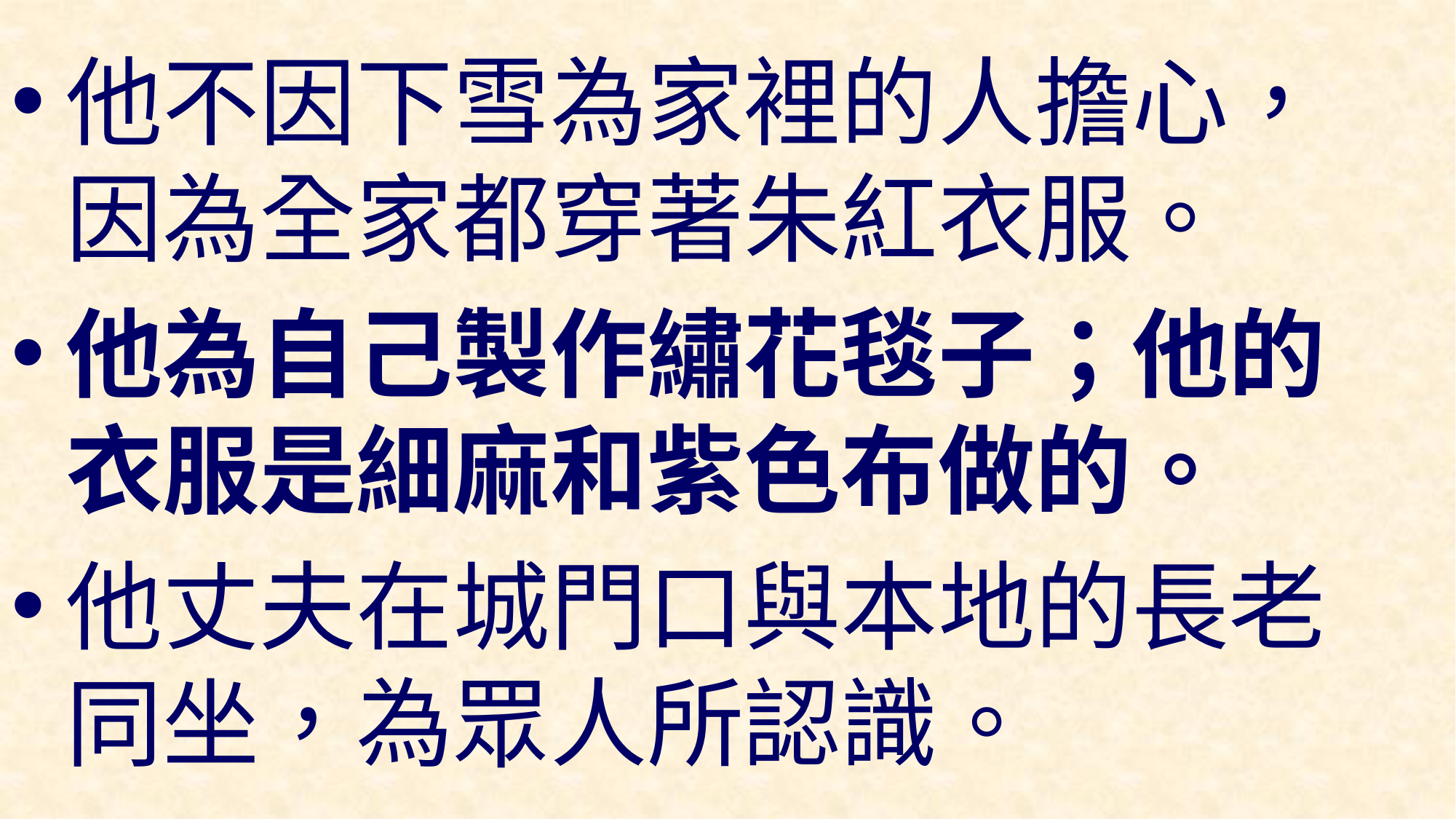

他不因下雪為家裡的人擔心，因為全家都穿著朱紅衣服。
他為自己製作繡花毯子；他的衣服是細麻和紫色布做的。
他丈夫在城門口與本地的長老同坐，為眾人所認識。